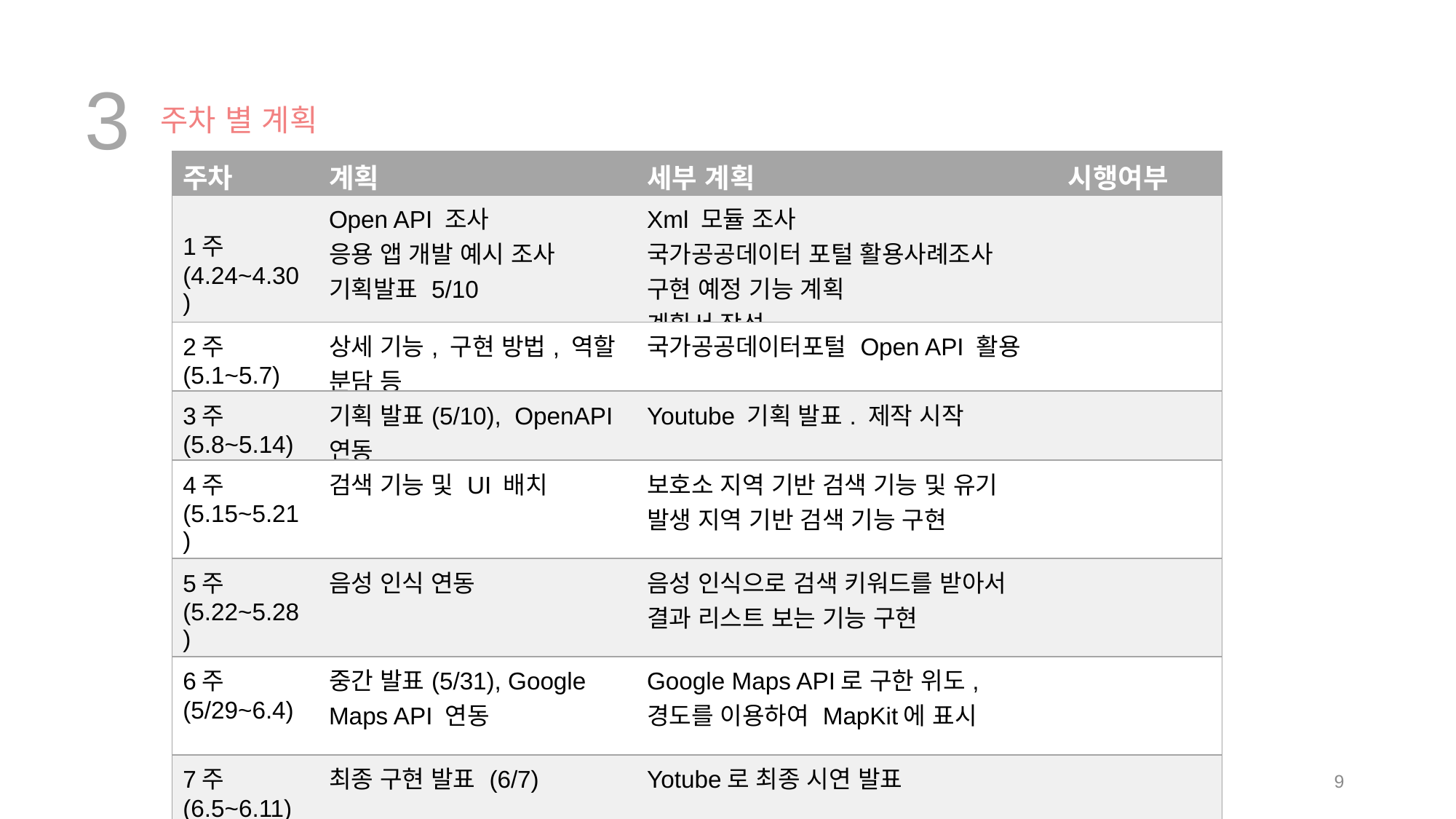

3
주차 별 계획
| 주차 | 계획 | 세부 계획 | 시행여부 |
| --- | --- | --- | --- |
| 1주 (4.24~4.30) | Open API 조사 응용 앱 개발 예시 조사 기획발표 5/10 | Xml 모듈 조사 국가공공데이터 포털 활용사례조사 구현 예정 기능 계획 계획서 작성 |  |
| 2주 (5.1~5.7) | 상세 기능, 구현 방법, 역할 분담 등 | 국가공공데이터포털 Open API 활용 |  |
| 3주 (5.8~5.14) | 기획 발표(5/10), OpenAPI 연동 | Youtube 기획 발표. 제작 시작 |  |
| 4주 (5.15~5.21) | 검색 기능 및 UI 배치 | 보호소 지역 기반 검색 기능 및 유기 발생 지역 기반 검색 기능 구현 |  |
| 5주 (5.22~5.28) | 음성 인식 연동 | 음성 인식으로 검색 키워드를 받아서 결과 리스트 보는 기능 구현 |  |
| 6주 (5/29~6.4) | 중간 발표(5/31), Google Maps API 연동 | Google Maps API로 구한 위도, 경도를 이용하여 MapKit에 표시 |  |
| 7주 (6.5~6.11) | 최종 구현 발표 (6/7) | Yotube로 최종 시연 발표 |  |
9